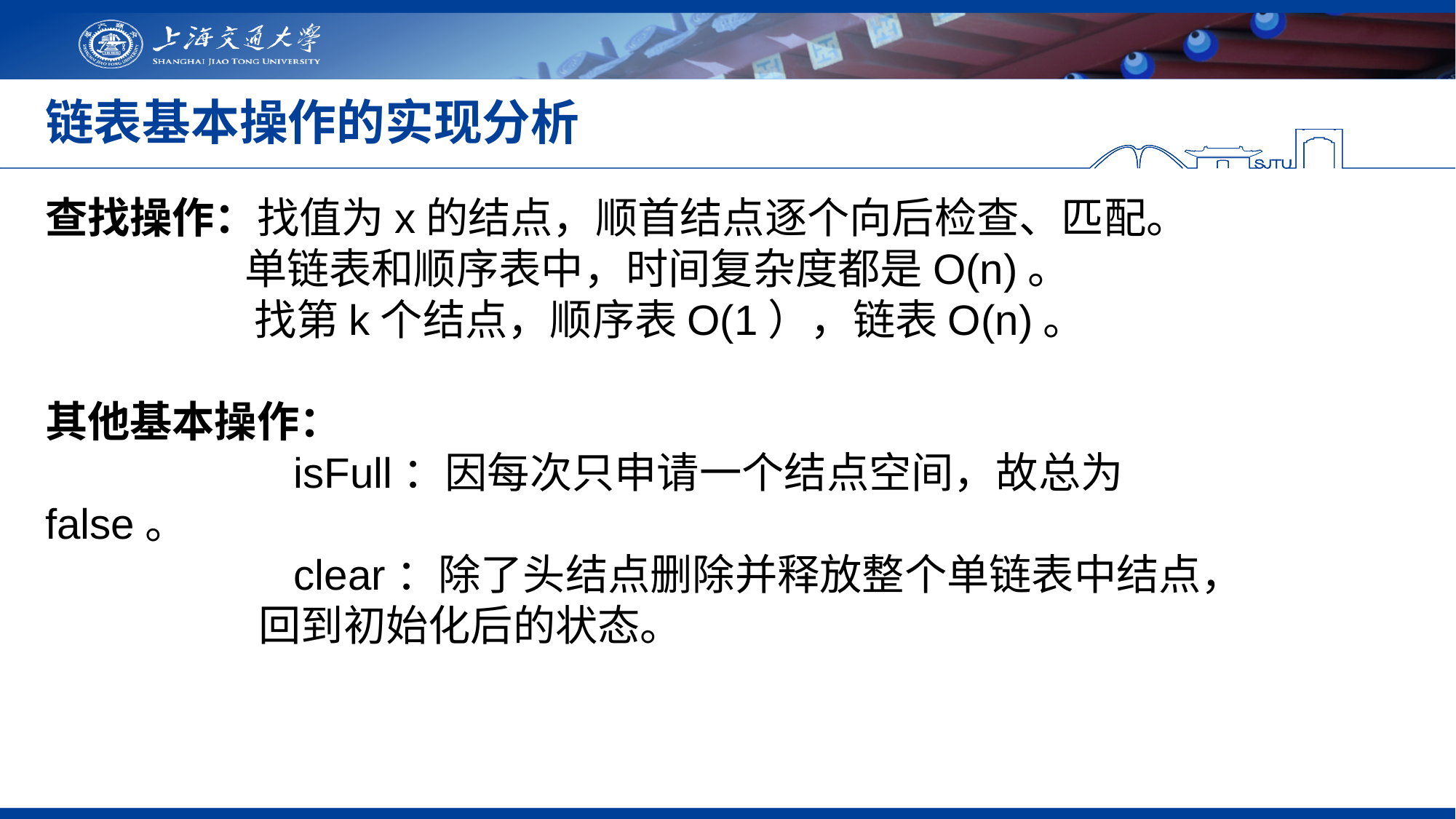

# 链表基本操作的实现分析
查找操作：找值为x的结点，顺首结点逐个向后检查、匹配。
                    单链表和顺序表中，时间复杂度都是O(n)。
                     找第k个结点，顺序表O(1），链表O(n)。

其他基本操作：
                     isFull：因每次只申请一个结点空间，故总为false。
                     clear：除了头结点删除并释放整个单链表中结点，
回到初始化后的状态。